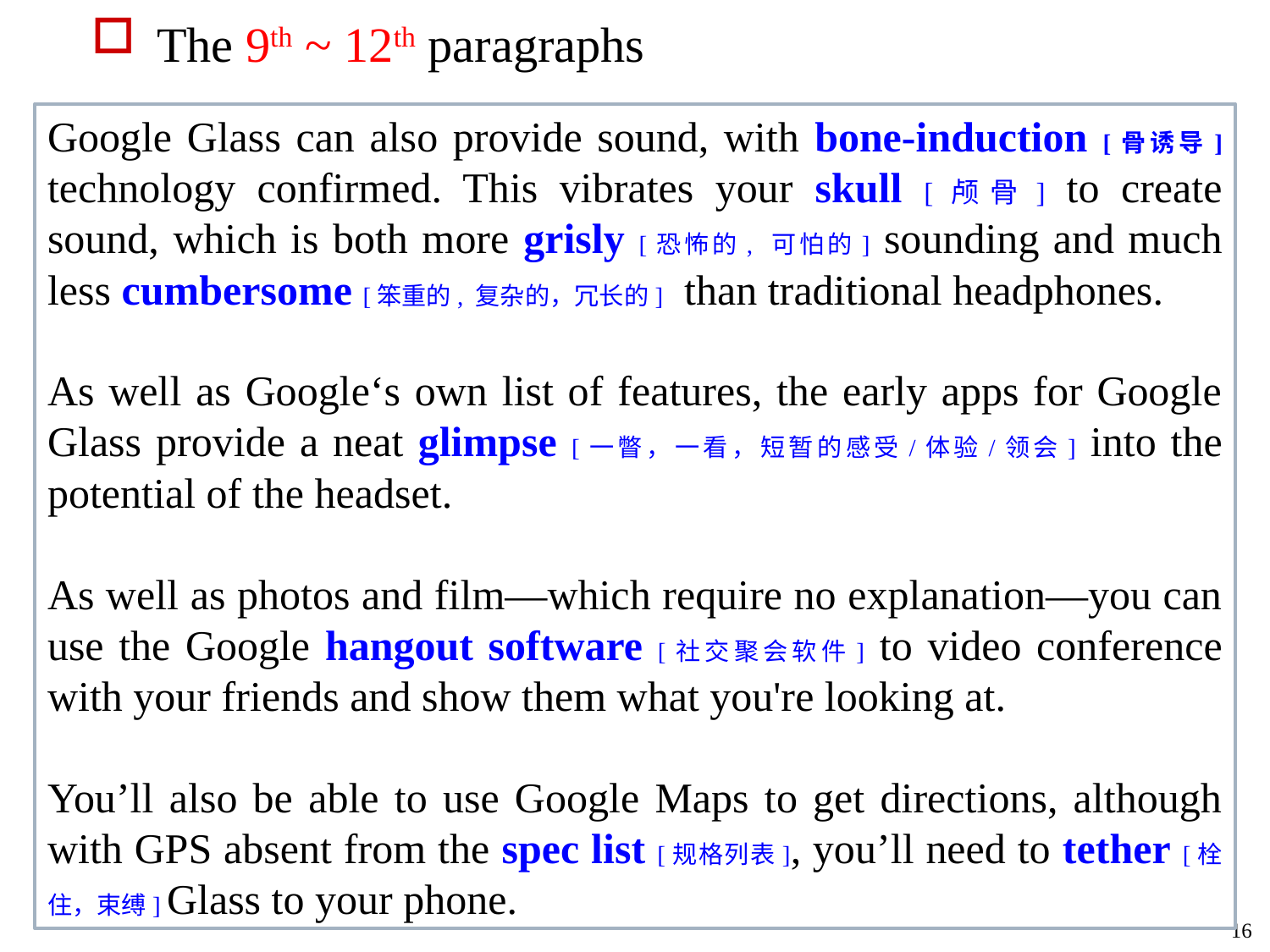

The 9th ~ 12th paragraphs
Google Glass can also provide sound, with bone-induction [骨诱导] technology confirmed. This vibrates your skull [颅骨] to create sound, which is both more grisly [恐怖的, 可怕的] sounding and much less cumbersome [笨重的, 复杂的，冗长的]  than traditional headphones.

As well as Google‘s own list of features, the early apps for Google Glass provide a neat glimpse [一瞥，一看，短暂的感受/体验/领会] into the potential of the headset.

As well as photos and film—which require no explanation—you can use the Google hangout software [社交聚会软件] to video conference with your friends and show them what you're looking at.

You’ll also be able to use Google Maps to get directions, although with GPS absent from the spec list [规格列表], you’ll need to tether [栓住，束缚] Glass to your phone.
16